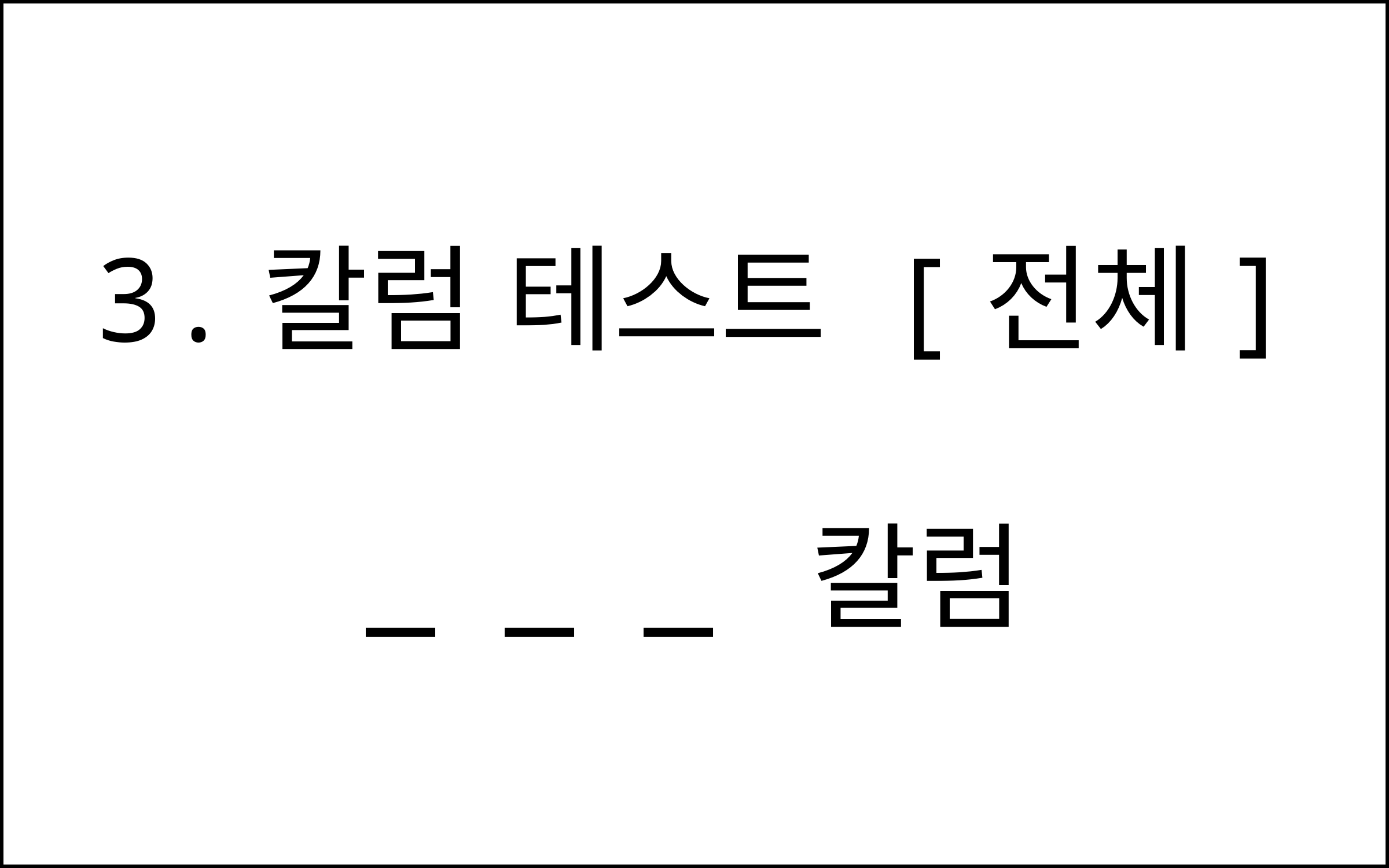

3.칼럼 테스트 [전체]

_ _ _ 칼럼